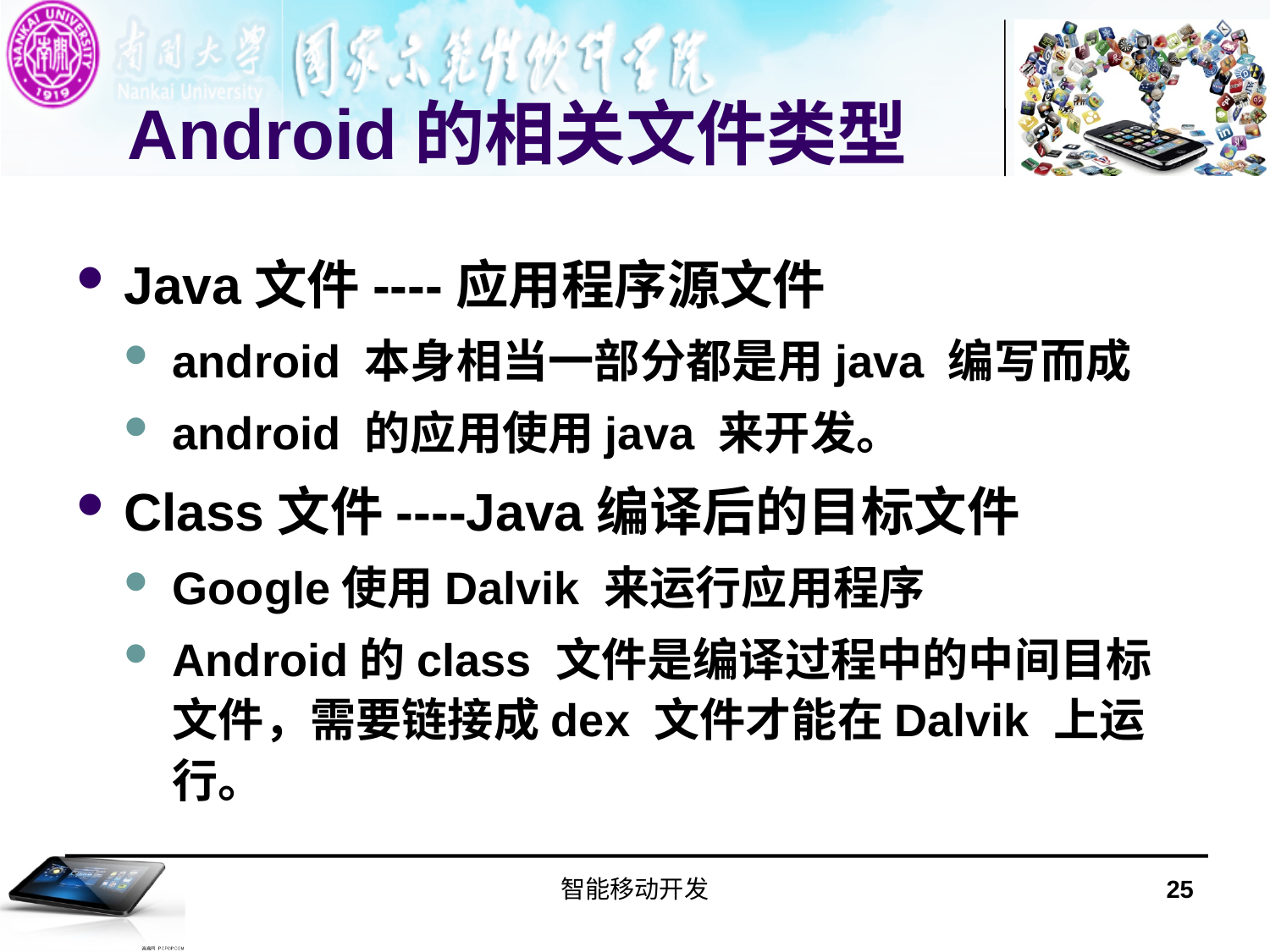

# Android的相关文件类型
Java文件----应用程序源文件
android 本身相当一部分都是用java 编写而成
android 的应用使用java 来开发。
Class文件----Java编译后的目标文件
Google使用Dalvik 来运行应用程序
Android的class 文件是编译过程中的中间目标文件，需要链接成dex 文件才能在Dalvik 上运行。
智能移动开发
25